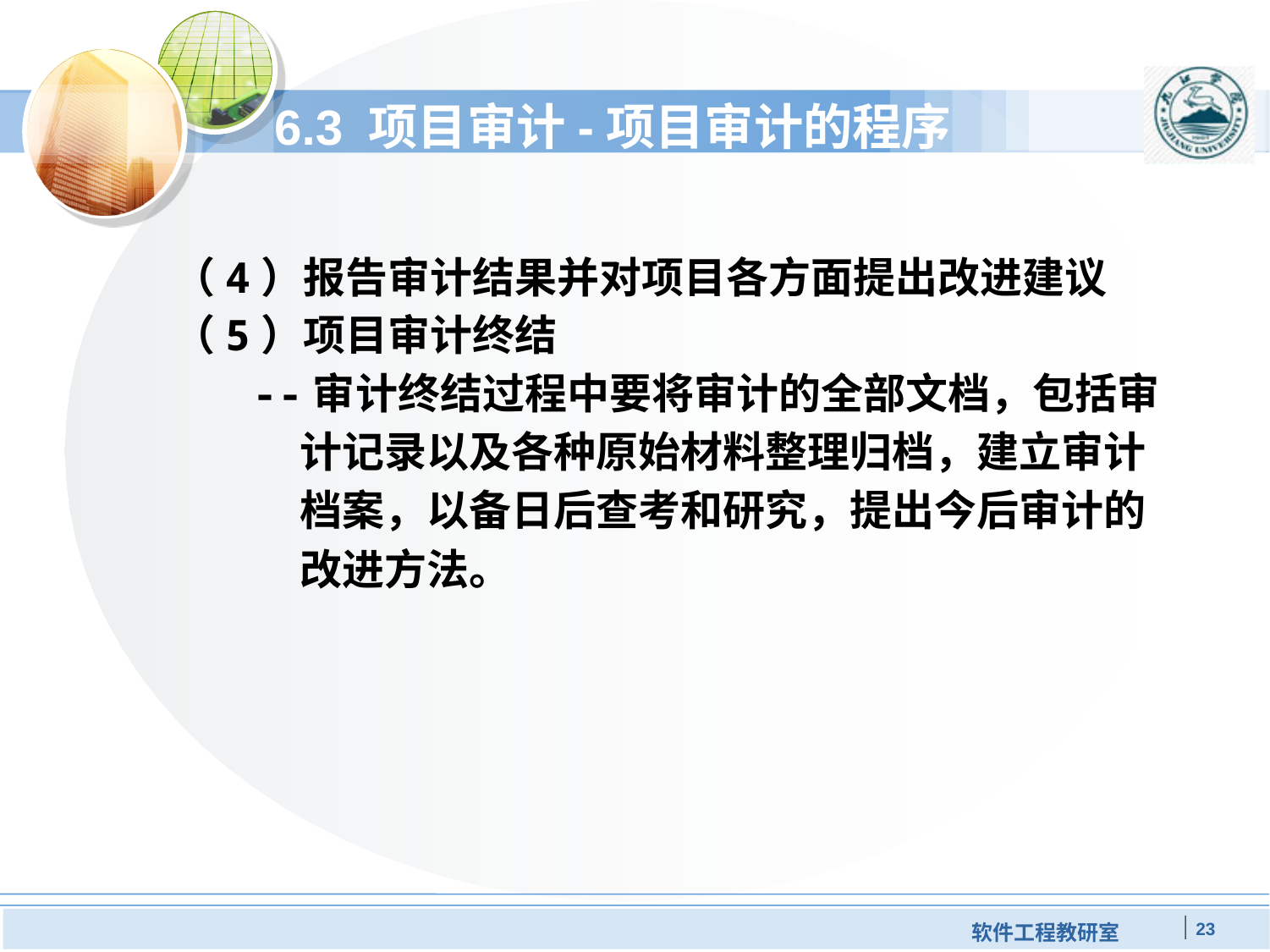

6.3 项目审计-项目审计的程序
（4）报告审计结果并对项目各方面提出改进建议
（5）项目审计终结
--审计终结过程中要将审计的全部文档，包括审计记录以及各种原始材料整理归档，建立审计档案，以备日后查考和研究，提出今后审计的改进方法。